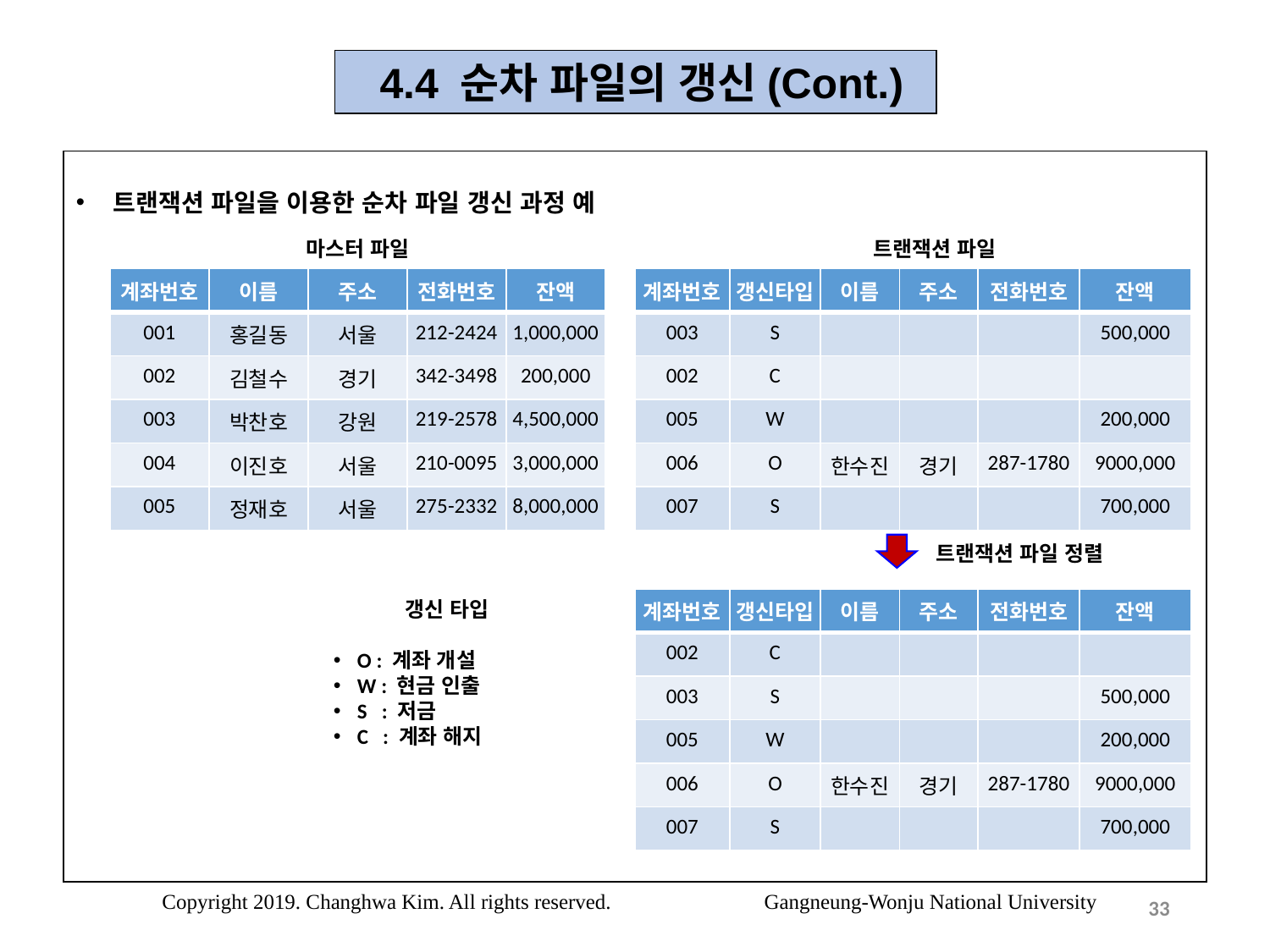

4.4 순차 파일의 갱신(Cont.)

트랜잭션 파일을 이용한 순차 파일 갱신 과정 예

마스터 파일
트랜잭션 파일
| 계좌번호 | 이름 | 주소 | 전화번호 | 잔액 |
| --- | --- | --- | --- | --- |
| 001 | 홍길동 | 서울 | 212-2424 | 1,000,000 |
| 002 | 김철수 | 경기 | 342-3498 | 200,000 |
| 003 | 박찬호 | 강원 | 219-2578 | 4,500,000 |
| 004 | 이진호 | 서울 | 210-0095 | 3,000,000 |
| 005 | 정재호 | 서울 | 275-2332 | 8,000,000 |
| 계좌번호 | 갱신타입 | 이름 | 주소 | 전화번호 | 잔액 |
| --- | --- | --- | --- | --- | --- |
| 003 | S |  |  |  | 500,000 |
| 002 | C |  |  |  |  |
| 005 | W |  |  |  | 200,000 |
| 006 | O | 한수진 | 경기 | 287-1780 | 9000,000 |
| 007 | S |  |  |  | 700,000 |
트랜잭션 파일 정렬

| 계좌번호 | 갱신타입 | 이름 | 주소 | 전화번호 | 잔액 |
| --- | --- | --- | --- | --- | --- |
| 002 | C |  |  |  |  |
| 003 | S |  |  |  | 500,000 |
| 005 | W |  |  |  | 200,000 |
| 006 | O | 한수진 | 경기 | 287-1780 | 9000,000 |
| 007 | S |  |  |  | 700,000 |
갱신 타입

O : 계좌 개설
W : 현금 인출
S   : 저금
C   : 계좌 해지
Copyright 2019. Changhwa Kim. All rights reserved.                             Gangneung-Wonju National University
33